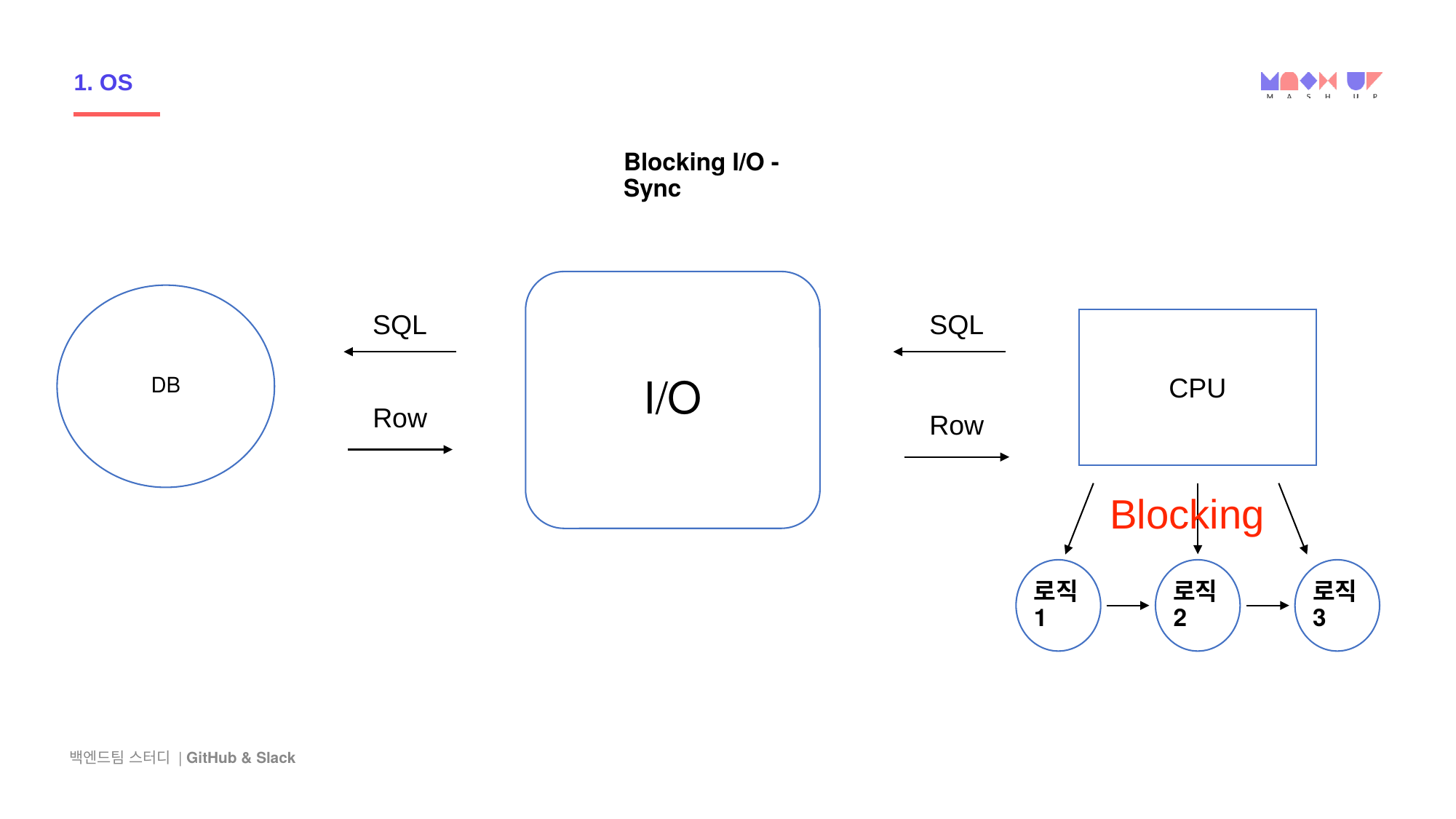

# 1. OS
Blocking I/O - Sync
I/O
DB
SQL
SQL

CPU
Row
Row

Blocking

로직 1
로직 2
로직 3

13